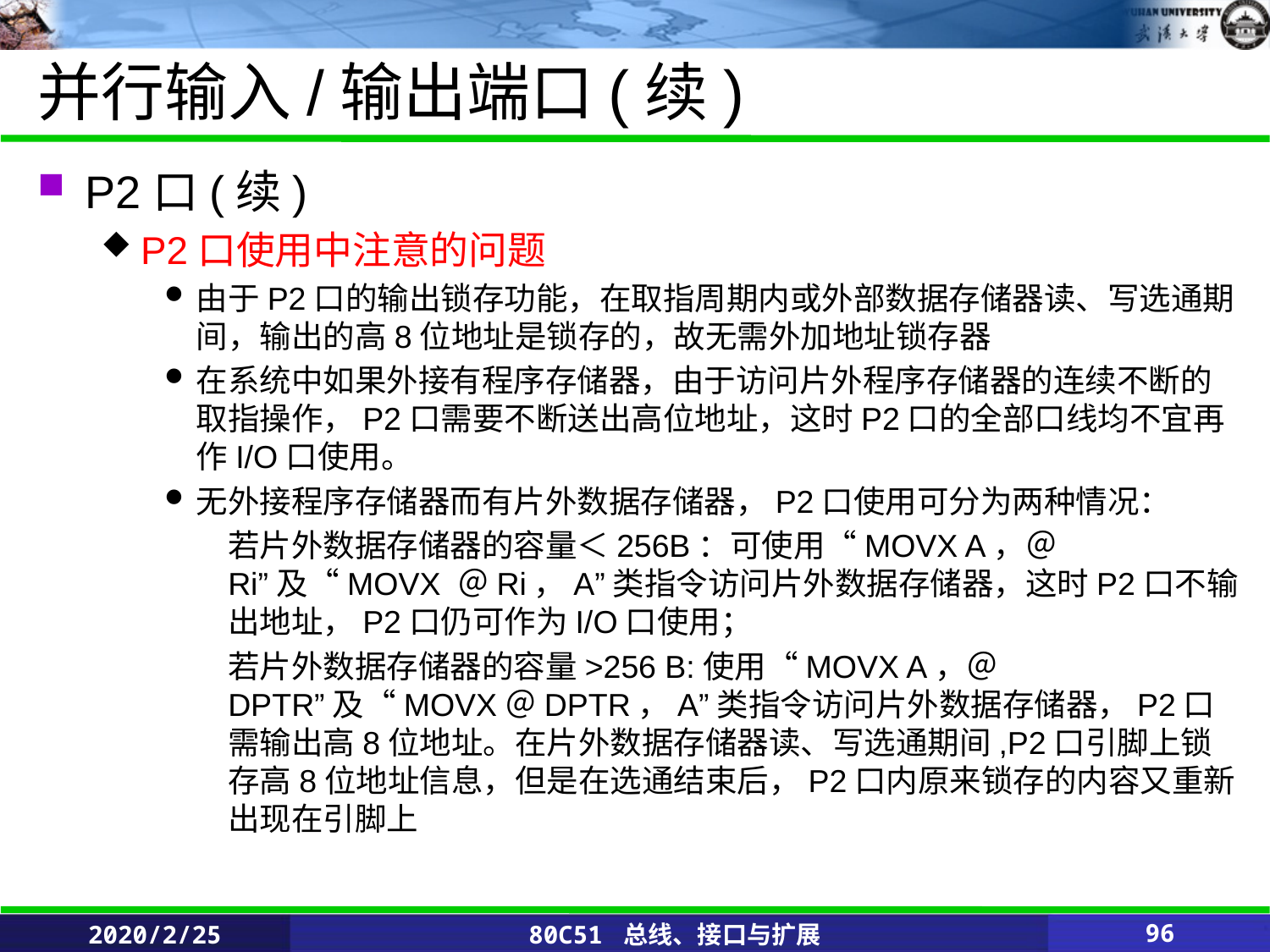

# 并行输入/输出端口(续)
P2口(续)
P2口使用中注意的问题
由于P2口的输出锁存功能，在取指周期内或外部数据存储器读、写选通期间，输出的高8位地址是锁存的，故无需外加地址锁存器
在系统中如果外接有程序存储器，由于访问片外程序存储器的连续不断的取指操作，P2口需要不断送出高位地址，这时P2口的全部口线均不宜再作I/O口使用。
无外接程序存储器而有片外数据存储器，P2口使用可分为两种情况：
若片外数据存储器的容量＜256B：可使用“MOVX A，＠Ri”及“MOVX ＠Ri，A”类指令访问片外数据存储器，这时P2口不输出地址，P2口仍可作为I/O口使用；
若片外数据存储器的容量>256 B:使用“MOVX A，＠DPTR”及“MOVX＠DPTR，A”类指令访问片外数据存储器，P2口需输出高8位地址。在片外数据存储器读、写选通期间,P2口引脚上锁存高8位地址信息，但是在选通结束后，P2口内原来锁存的内容又重新出现在引脚上
2020/2/25
80C51 总线、接口与扩展
96